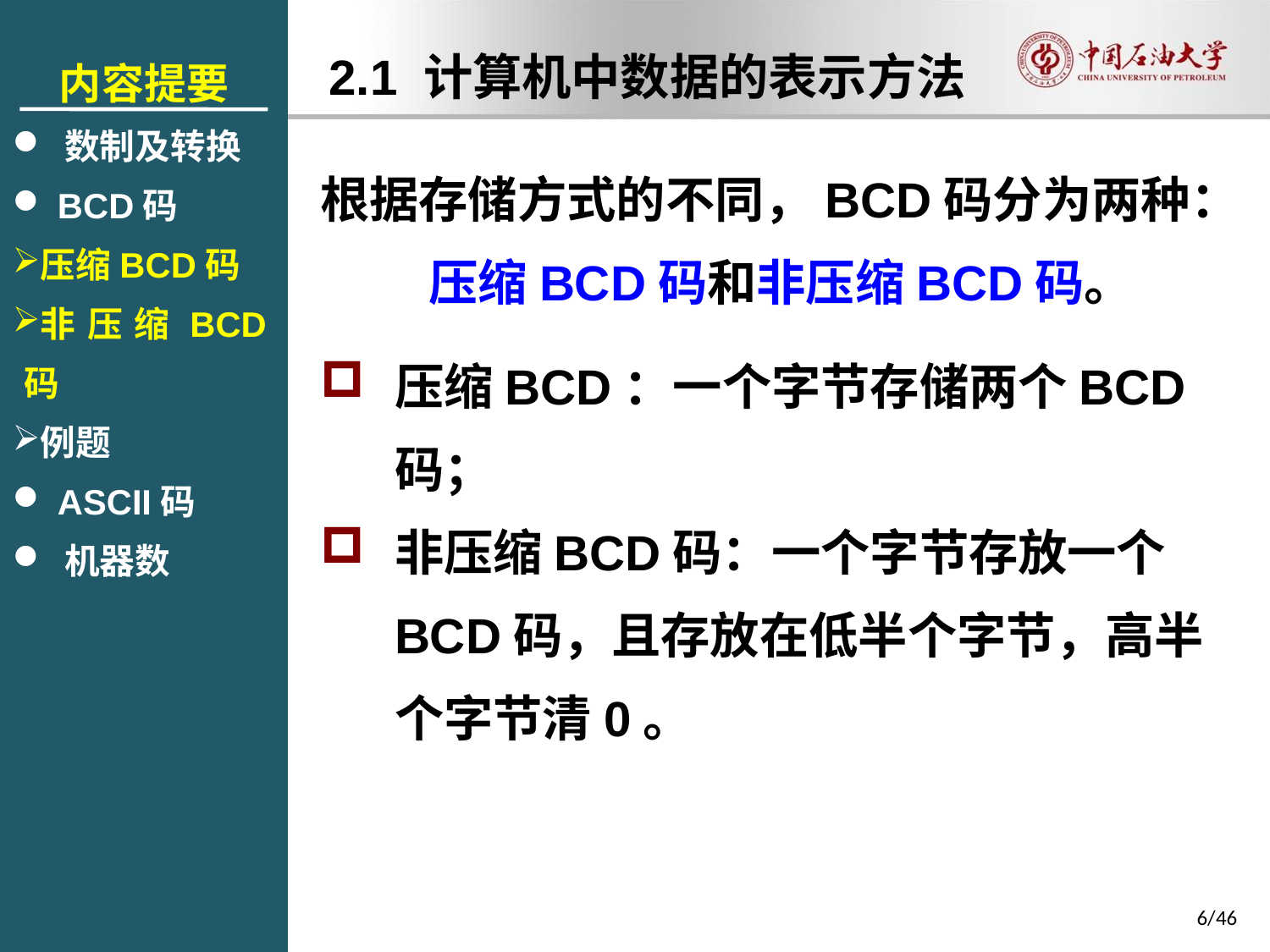

内容提要
 数制及转换
 BCD码
压缩BCD码
非压缩BCD码
例题
 ASCII码
 机器数
2.1 计算机中数据的表示方法
根据存储方式的不同，BCD码分为两种：
  压缩BCD码和非压缩BCD码。
压缩BCD：一个字节存储两个BCD码；
非压缩BCD码：一个字节存放一个BCD码，且存放在低半个字节，高半个字节清0。
6/46